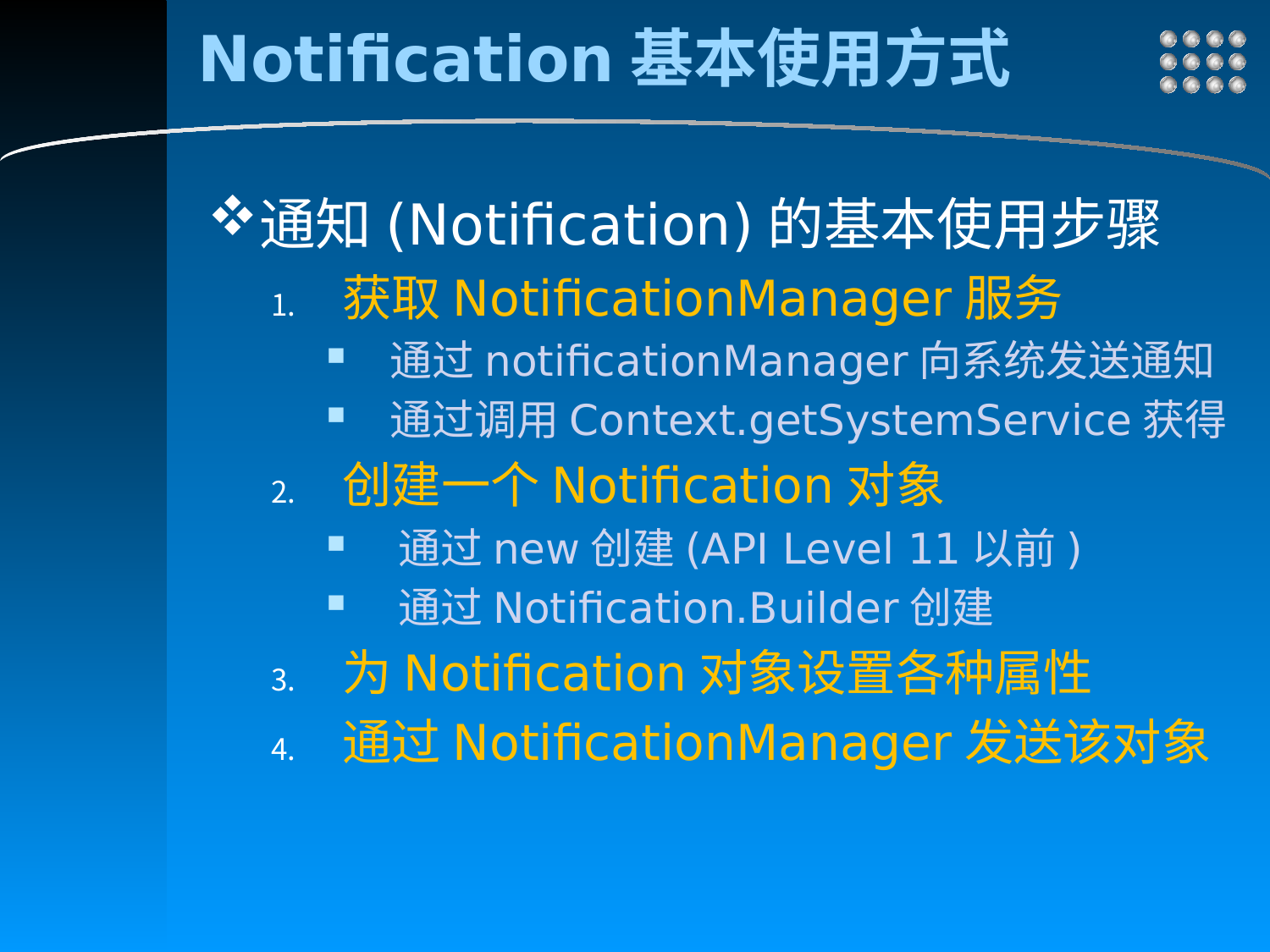

# Notification基本使用方式
通知(Notification)的基本使用步骤
获取NotificationManager服务
通过notificationManager向系统发送通知
通过调用Context.getSystemService获得
创建一个Notification对象
通过new创建(API Level 11以前)
通过Notification.Builder创建
为Notification对象设置各种属性
通过NotificationManager发送该对象